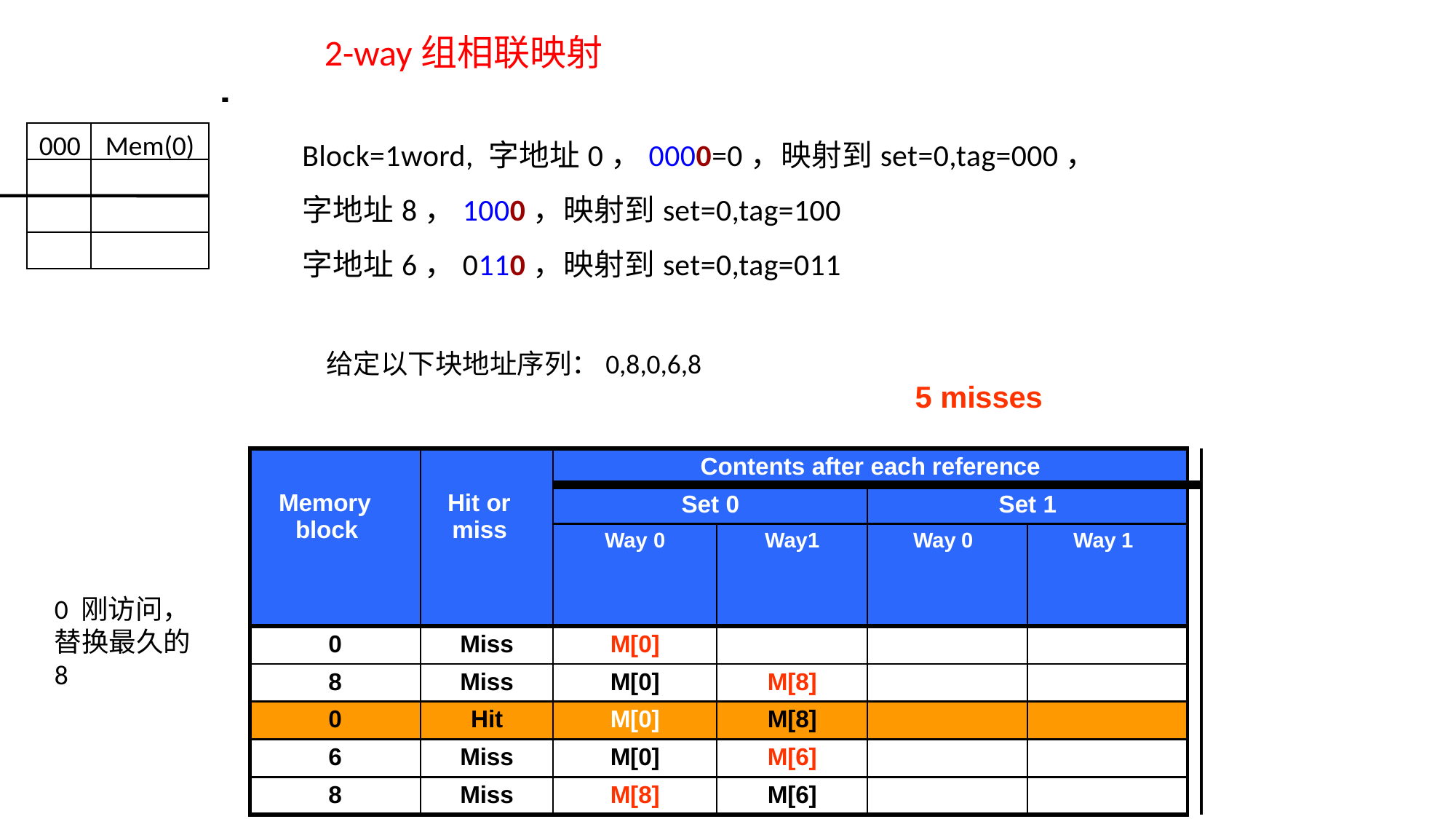

2-way组相联映射

Block=1word, 字地址0，0000=0，映射到set=0,tag=000，
字地址8，1000，映射到set=0,tag=100
字地址6，0110，映射到set=0,tag=011

000    Mem(0)

给定以下块地址序列：0,8,0,6,8
5 misses
| Memory block | Hit or miss | Contents after each reference |  |  |  |  |
| --- | --- | --- | --- | --- | --- | --- |
|  |  | Set 0 |  | Set 1 |  |  |
|  |  | Way 0 | Way1 | Way 0 | Way 1 |  |
| 0 | Miss | M[0] |  |  |  |  |
| 8 | Miss | M[0] | M[8] |  |  |  |
| 0 | Hit | M[0] | M[8] |  |  |  |
| 6 | Miss | M[0] | M[6] |  |  |  |
| 8 | Miss | M[8] | M[6] |  |  |  |
0 刚访问，替换最久的 8